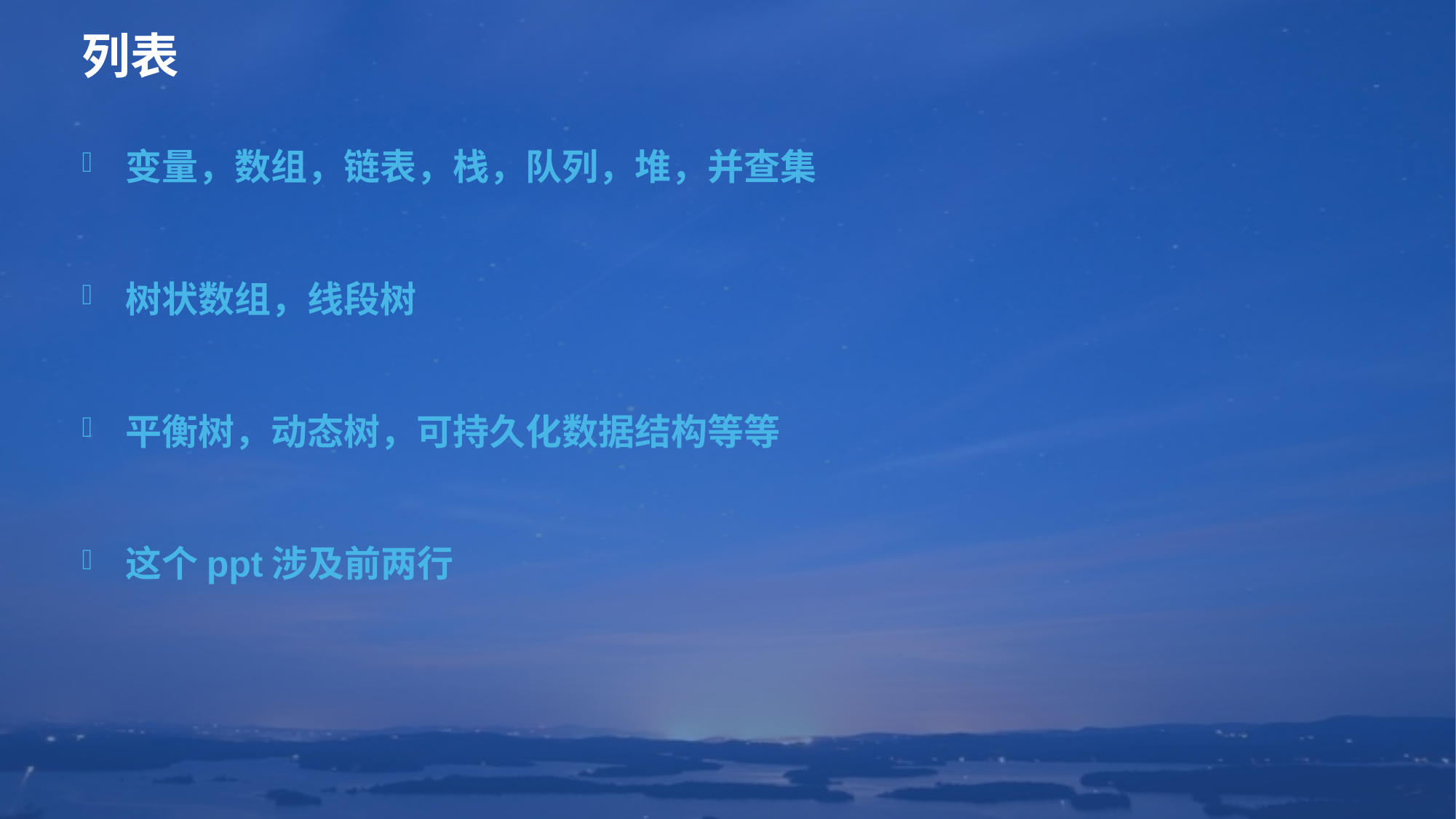

# 列表
变量，数组，链表，栈，队列，堆，并查集

树状数组，线段树

平衡树，动态树，可持久化数据结构等等

这个ppt涉及前两行